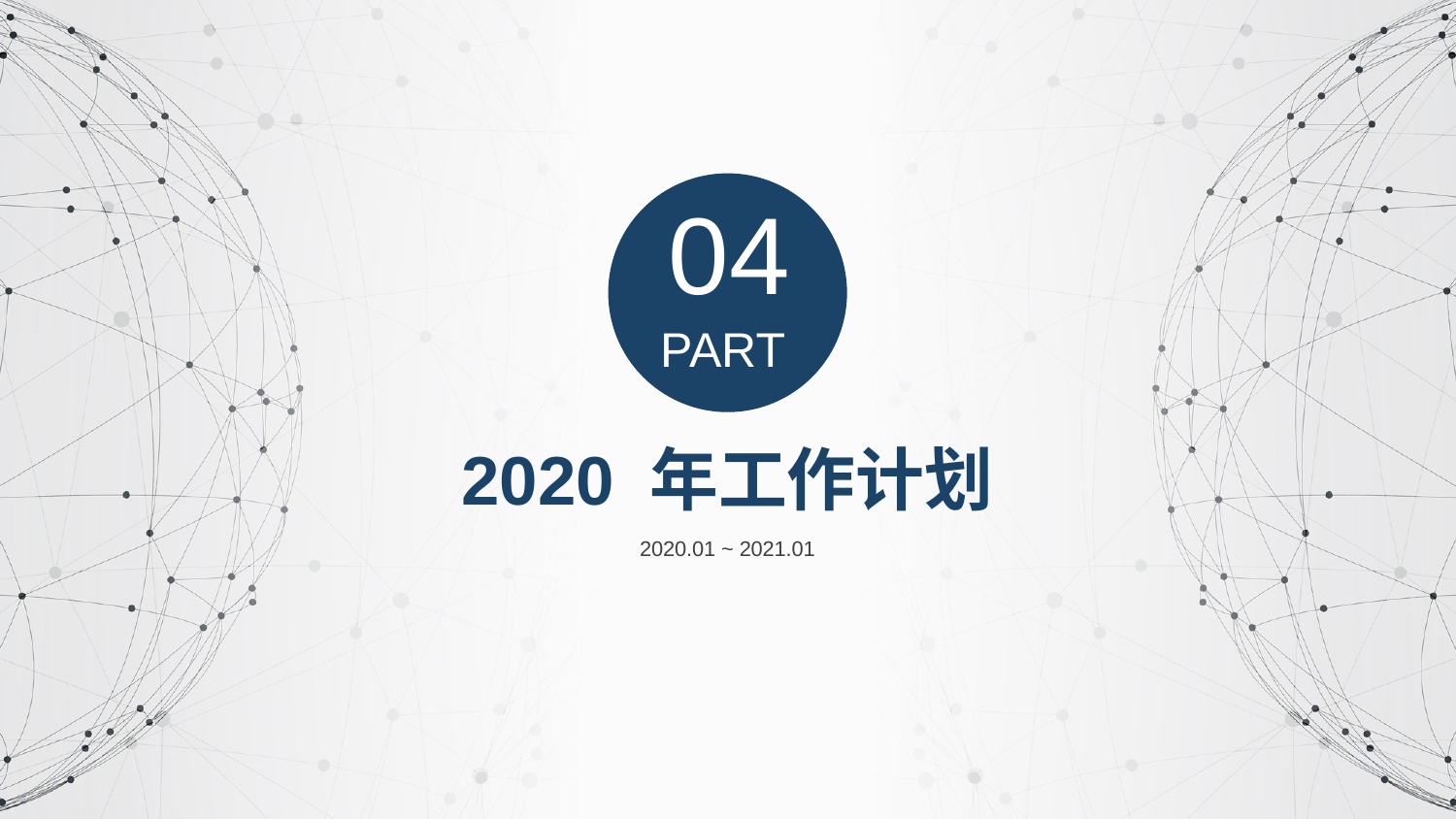

04
PART
2020 年工作计划
2020.01 ~ 2021.01